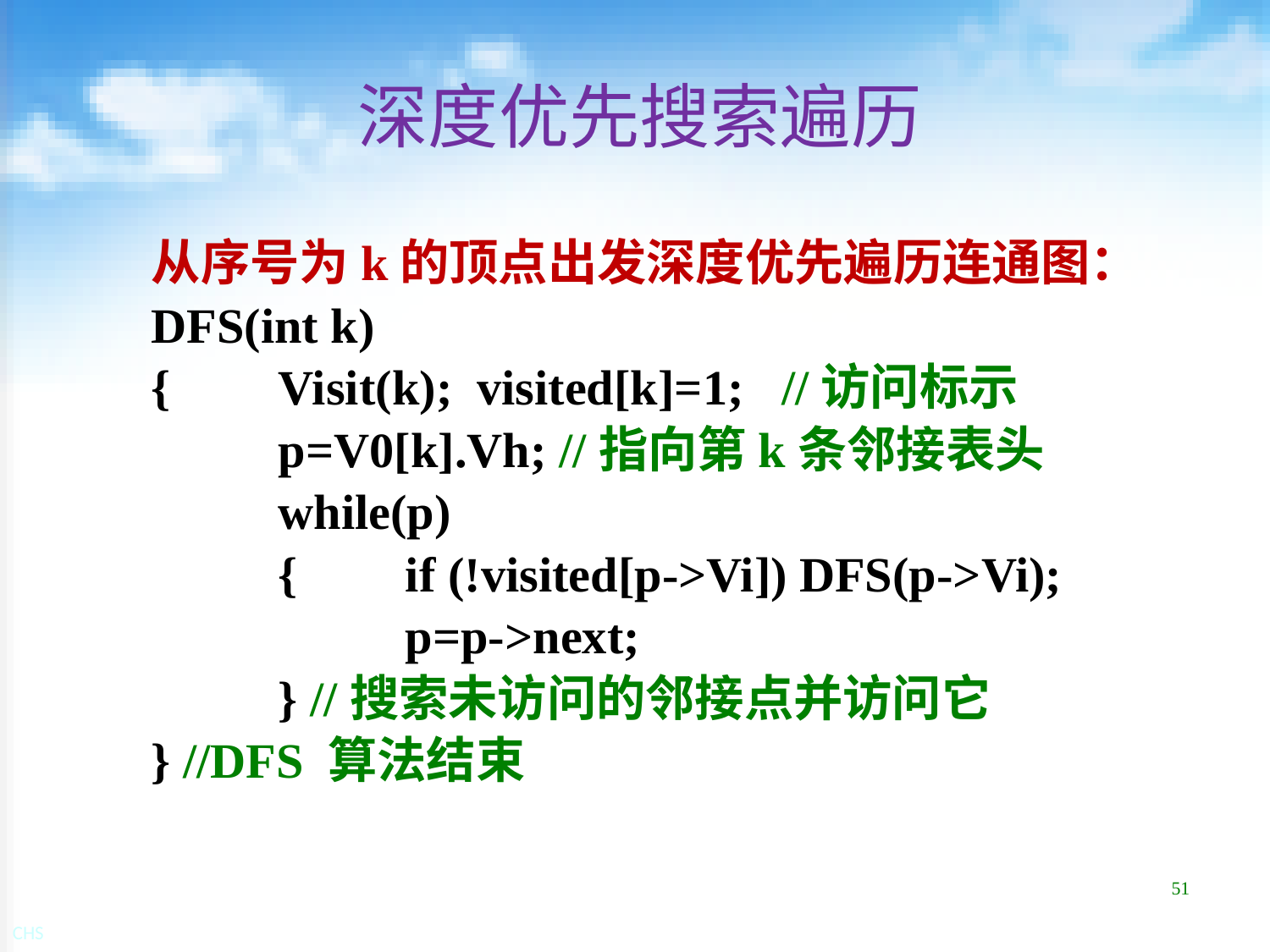

# 深度优先搜索遍历
从序号为k的顶点出发深度优先遍历连通图：
DFS(int k)
{	Visit(k);  visited[k]=1;   //访问标示
	p=V0[k].Vh; //指向第k条邻接表头
	while(p)
	{	if (!visited[p->Vi]) DFS(p->Vi);
		p=p->next;
	} //搜索未访问的邻接点并访问它
} //DFS 算法结束
51